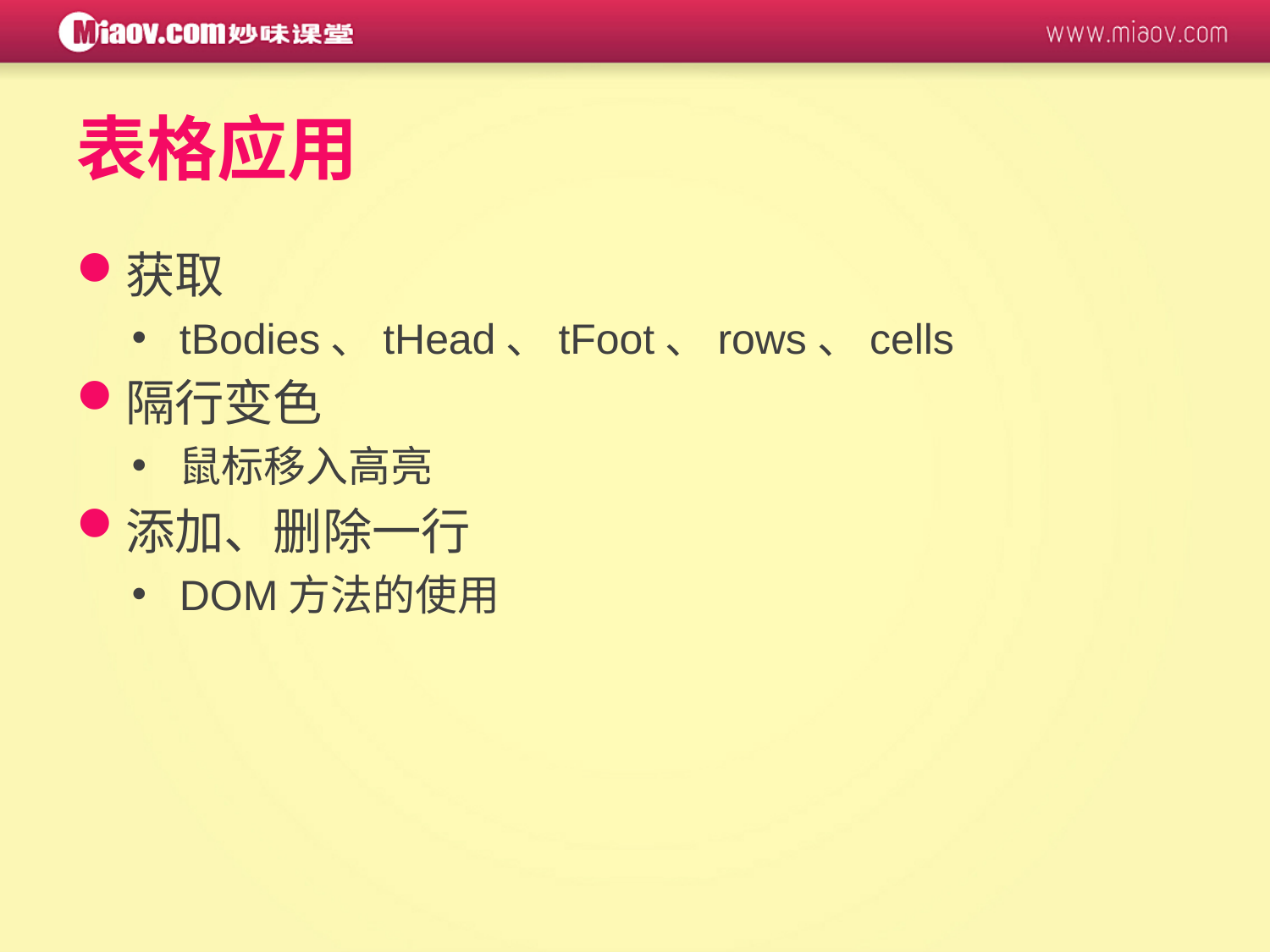

# 表格应用
获取
tBodies、tHead、tFoot、rows、cells
隔行变色
鼠标移入高亮
添加、删除一行
DOM方法的使用